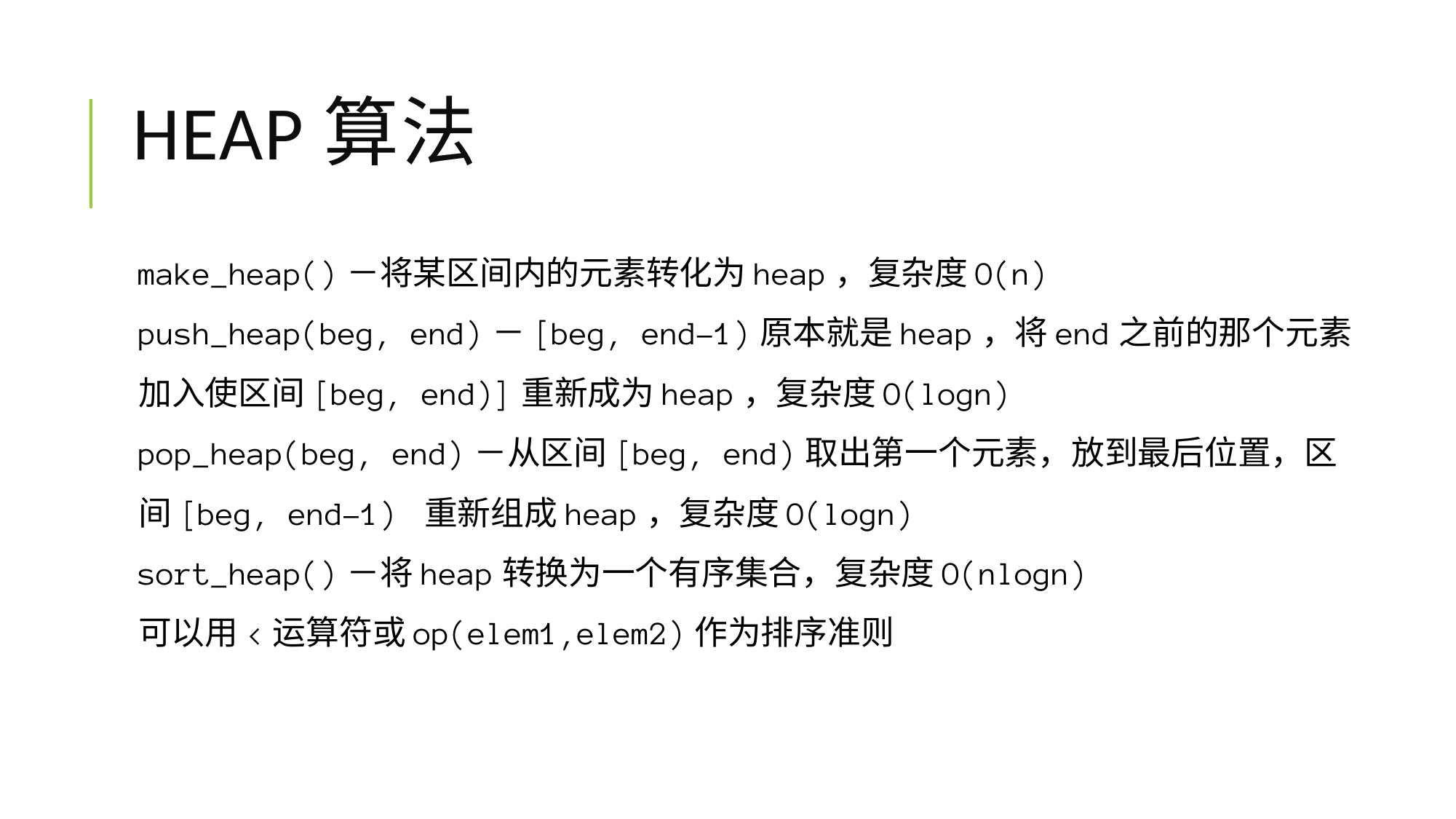

# heap算法
make_heap()－将某区间内的元素转化为heap，复杂度O(n)
push_heap(beg, end)－[beg, end-1)原本就是heap，将end之前的那个元素加入使区间[beg, end)]重新成为heap，复杂度O(logn)
pop_heap(beg, end)－从区间[beg, end)取出第一个元素，放到最后位置，区间[beg, end-1) 重新组成heap，复杂度O(logn)
sort_heap()－将heap转换为一个有序集合，复杂度O(nlogn)
可以用<运算符或op(elem1,elem2)作为排序准则